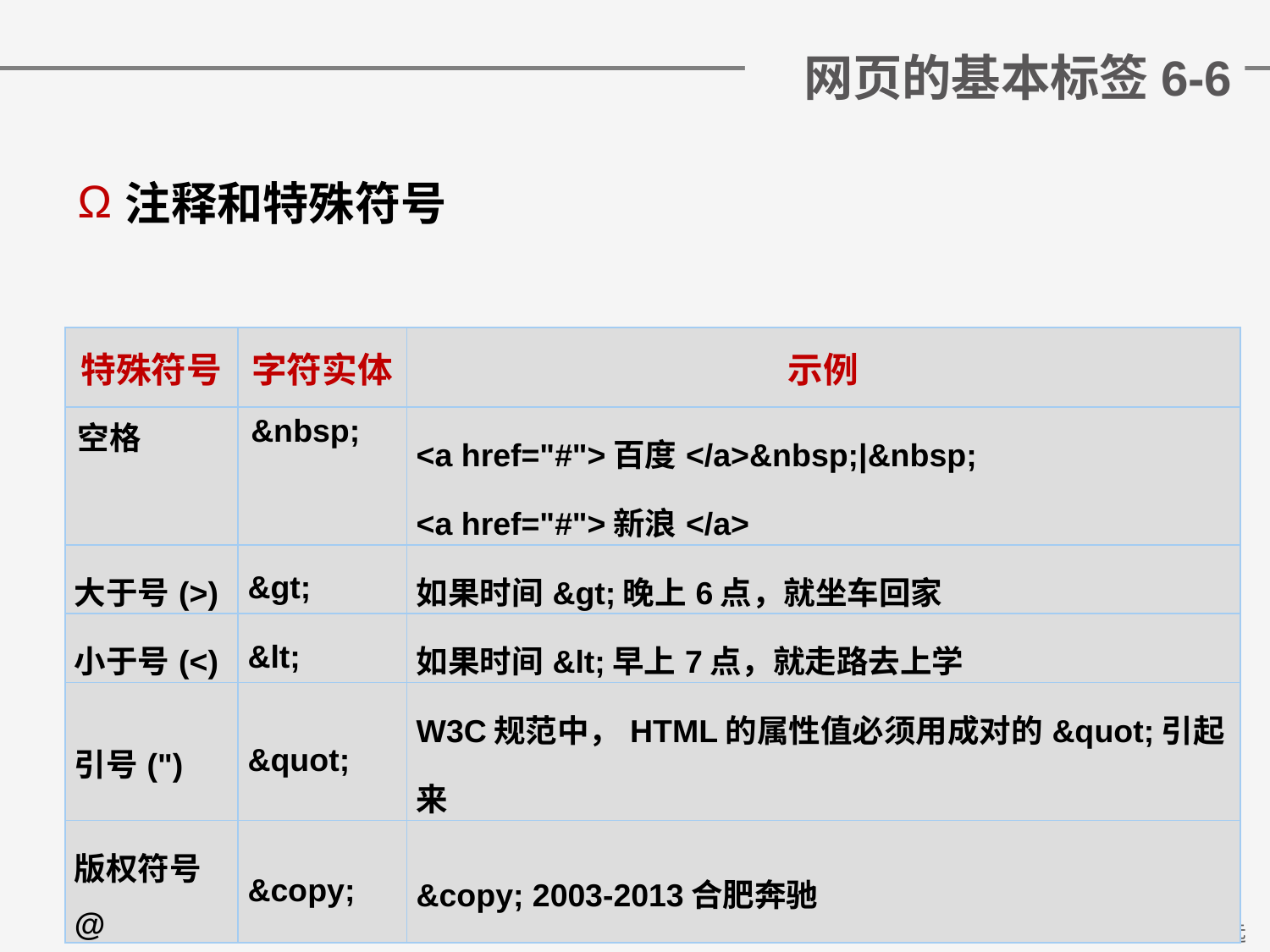

# 网页的基本标签6-6
注释和特殊符号
| 特殊符号 | 字符实体 | 示例 |
| --- | --- | --- |
| 空格 | &nbsp; | <a href="#">百度</a>&nbsp;|&nbsp; <a href="#">新浪</a> |
| 大于号(>) | &gt; | 如果时间&gt;晚上6点，就坐车回家 |
| 小于号(<) | &lt; | 如果时间&lt;早上7点，就走路去上学 |
| 引号(") | &quot; | W3C规范中，HTML的属性值必须用成对的&quot;引起来 |
| 版权符号@ | &copy; | &copy; 2003-2013合肥奔驰 |